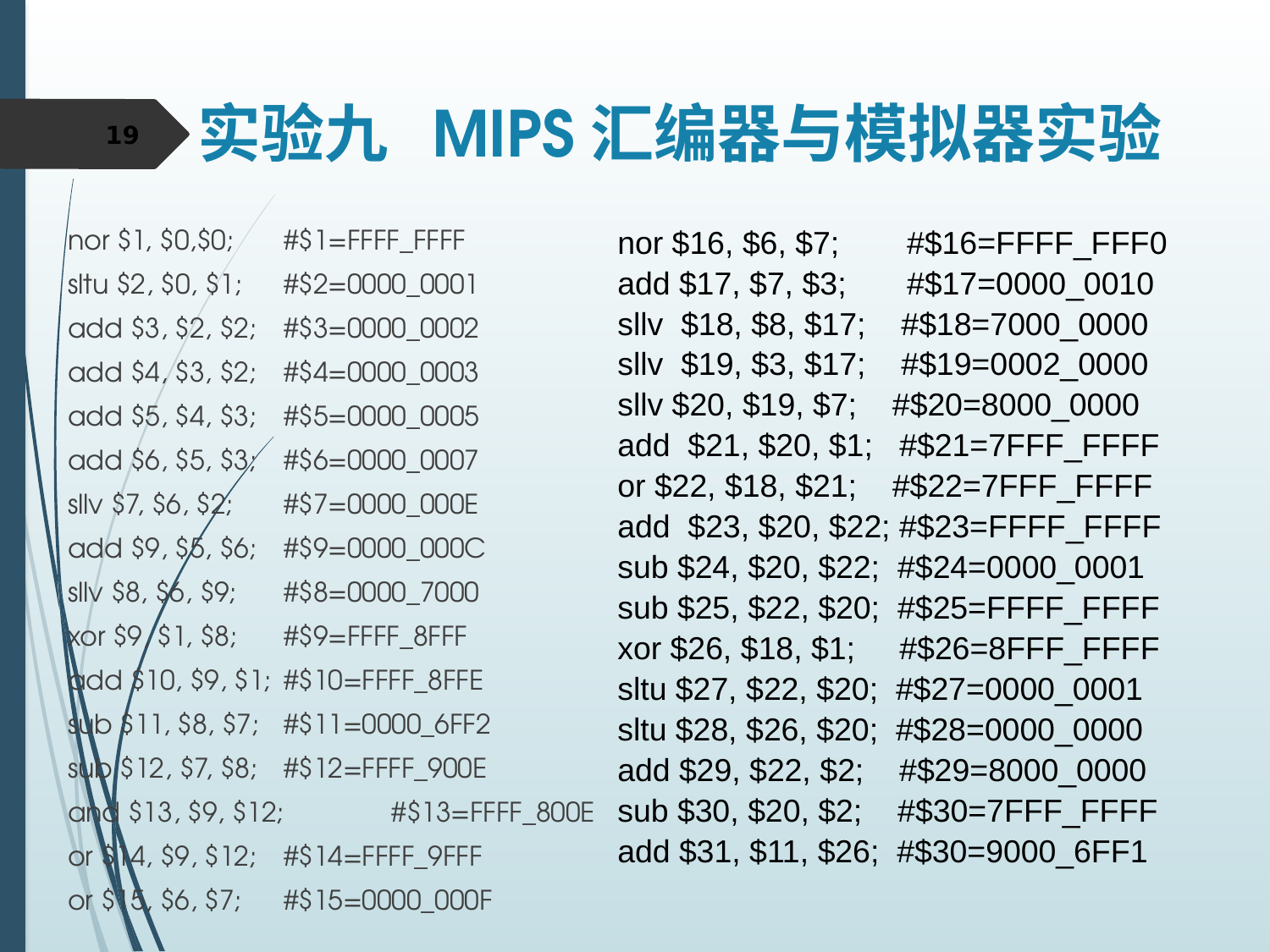

# 实验九  MIPS汇编器与模拟器实验
19
nor $1, $0,$0;  	#$1=FFFF_FFFF
sltu $2, $0, $1;  	#$2=0000_0001
add $3, $2, $2;  	#$3=0000_0002
add $4, $3, $2;  	#$4=0000_0003
add $5, $4, $3;  	#$5=0000_0005
add $6, $5, $3;  	#$6=0000_0007
sllv $7, $6, $2;  	#$7=0000_000E
add $9, $5, $6;  	#$9=0000_000C
sllv $8, $6, $9;  	#$8=0000_7000
xor $9, $1, $8;  	#$9=FFFF_8FFF
add $10, $9, $1; 	#$10=FFFF_8FFE
sub $11, $8, $7; 	#$11=0000_6FF2
sub $12, $7, $8;  	#$12=FFFF_900E
and $13, $9, $12;	#$13=FFFF_800E
or $14, $9, $12;  	#$14=FFFF_9FFF
or $15, $6, $7;  	#$15=0000_000F
nor $16, $6, $7; 	    #$16=FFFF_FFF0
add $17, $7, $3;	    #$17=0000_0010
sllv  $18, $8, $17;    #$18=7000_0000
sllv  $19, $3, $17;    #$19=0002_0000
sllv $20, $19, $7;    #$20=8000_0000
add  $21, $20, $1;   #$21=7FFF_FFFF
or $22, $18, $21;    #$22=7FFF_FFFF
add  $23, $20, $22; #$23=FFFF_FFFF
sub $24, $20, $22;  #$24=0000_0001
sub $25, $22, $20;  #$25=FFFF_FFFF
xor $26, $18, $1;     #$26=8FFF_FFFF
sltu $27, $22, $20;  #$27=0000_0001
sltu $28, $26, $20;  #$28=0000_0000
add $29, $22, $2;    #$29=8000_0000
sub $30, $20, $2;    #$30=7FFF_FFFF
add $31, $11, $26;  #$30=9000_6FF1